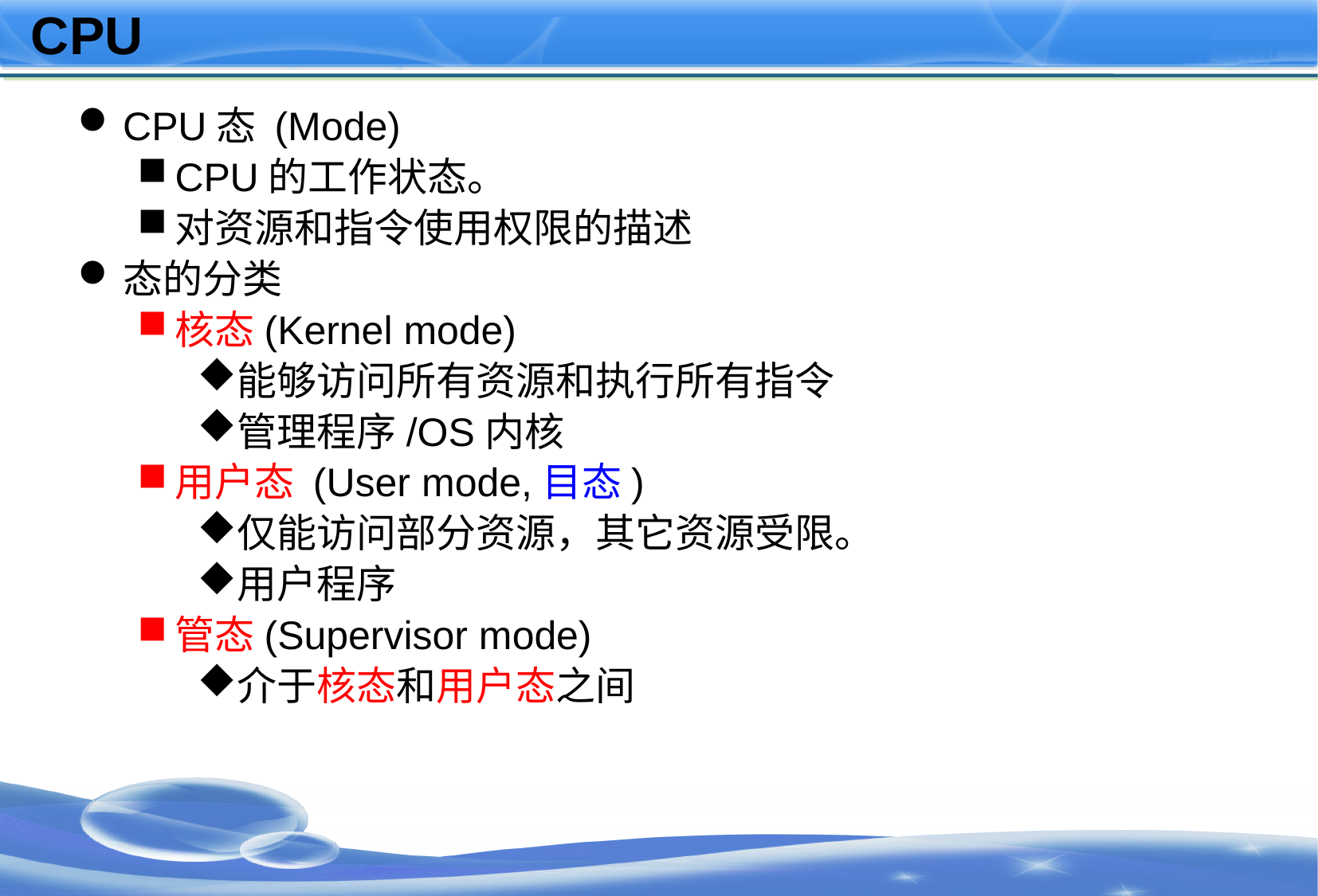

# CPU
CPU态 (Mode)
CPU的工作状态。
对资源和指令使用权限的描述
态的分类
核态(Kernel mode)
能够访问所有资源和执行所有指令
管理程序/OS内核
用户态 (User mode,目态)
仅能访问部分资源，其它资源受限。
用户程序
管态(Supervisor mode)
介于核态和用户态之间